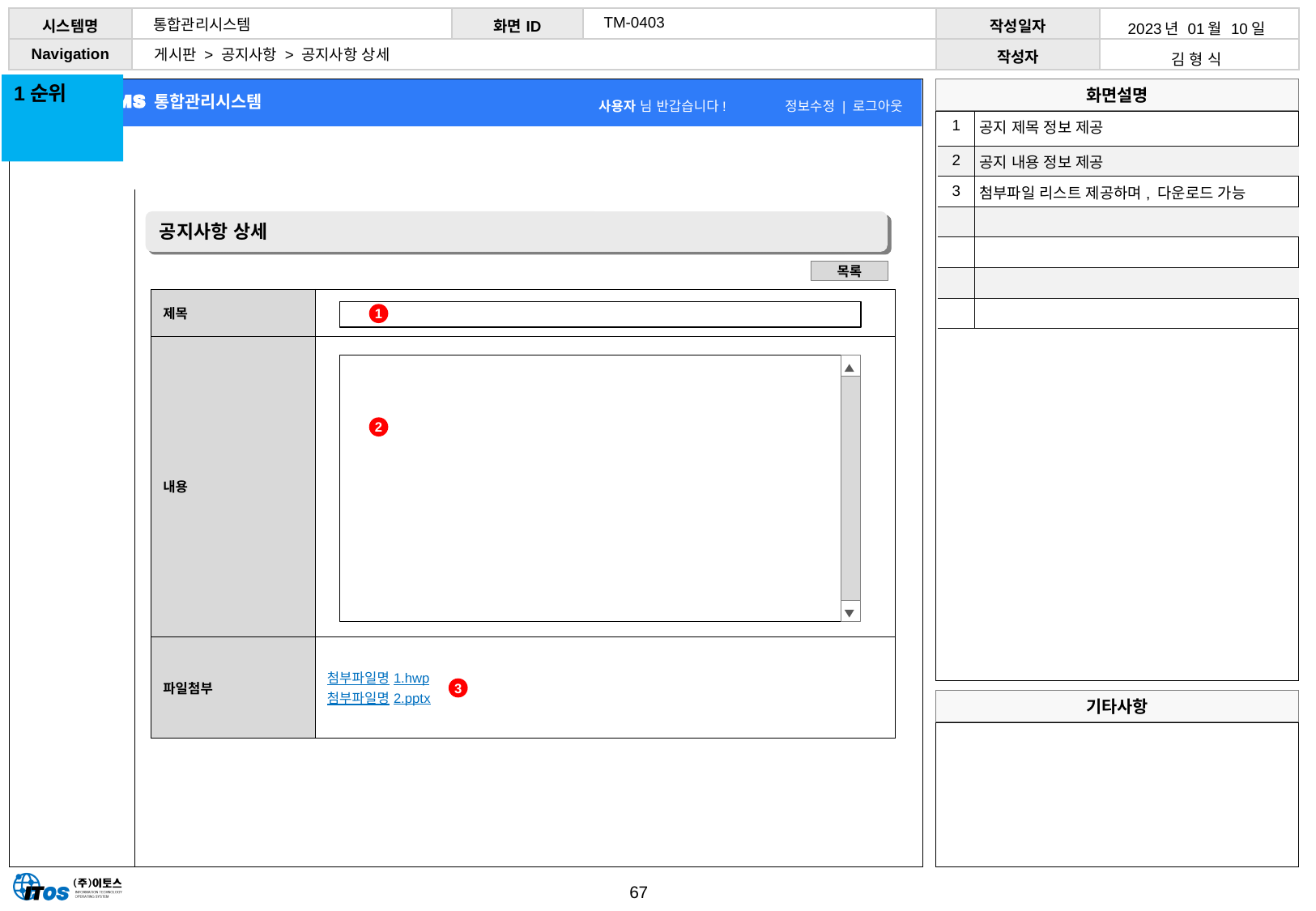

TM-0403
통합관리시스템
| 2023년 01월 10일 |
| --- |
| 김 형 식 |
게시판 > 공지사항 > 공지사항 상세
1순위
| 1 | 공지 제목 정보 제공 |
| --- | --- |
| 2 | 공지 내용 정보 제공 |
| 3 | 첨부파일 리스트 제공하며, 다운로드 가능 |
|  |  |
|  |  |
|  |  |
|  |  |
공지사항 상세
목록
| 제목 |  |
| --- | --- |
| 내용 |  |
| 파일첨부 | 첨부파일명1.hwp 첨부파일명2.pptx |

1
◀

▶

2
3